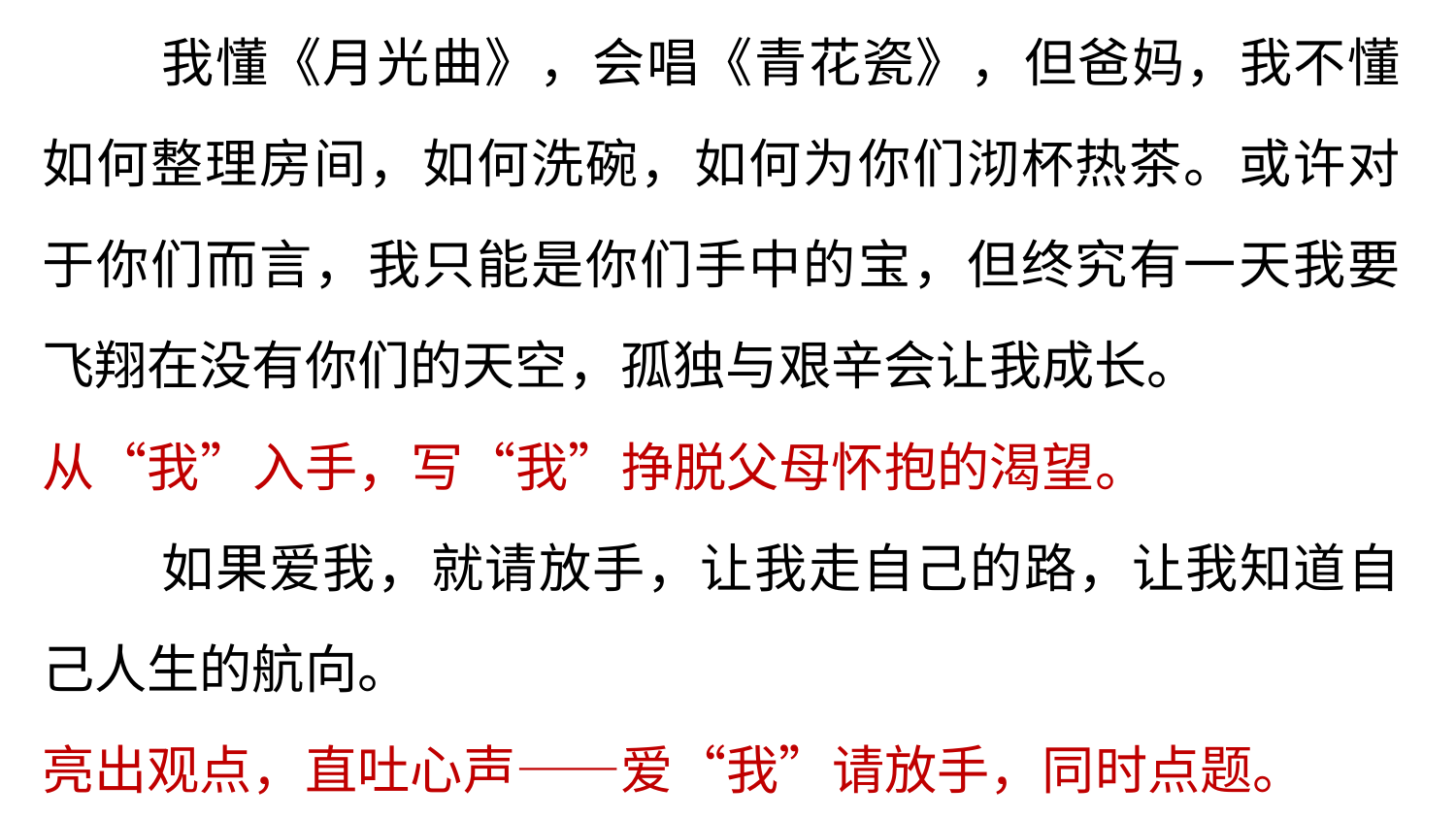

我懂《月光曲》，会唱《青花瓷》，但爸妈，我不懂如何整理房间，如何洗碗，如何为你们沏杯热茶。或许对于你们而言，我只能是你们手中的宝，但终究有一天我要飞翔在没有你们的天空，孤独与艰辛会让我成长。
从“我”入手，写“我”挣脱父母怀抱的渴望。
        如果爱我，就请放手，让我走自己的路，让我知道自己人生的航向。
亮出观点，直吐心声——爱“我”请放手，同时点题。